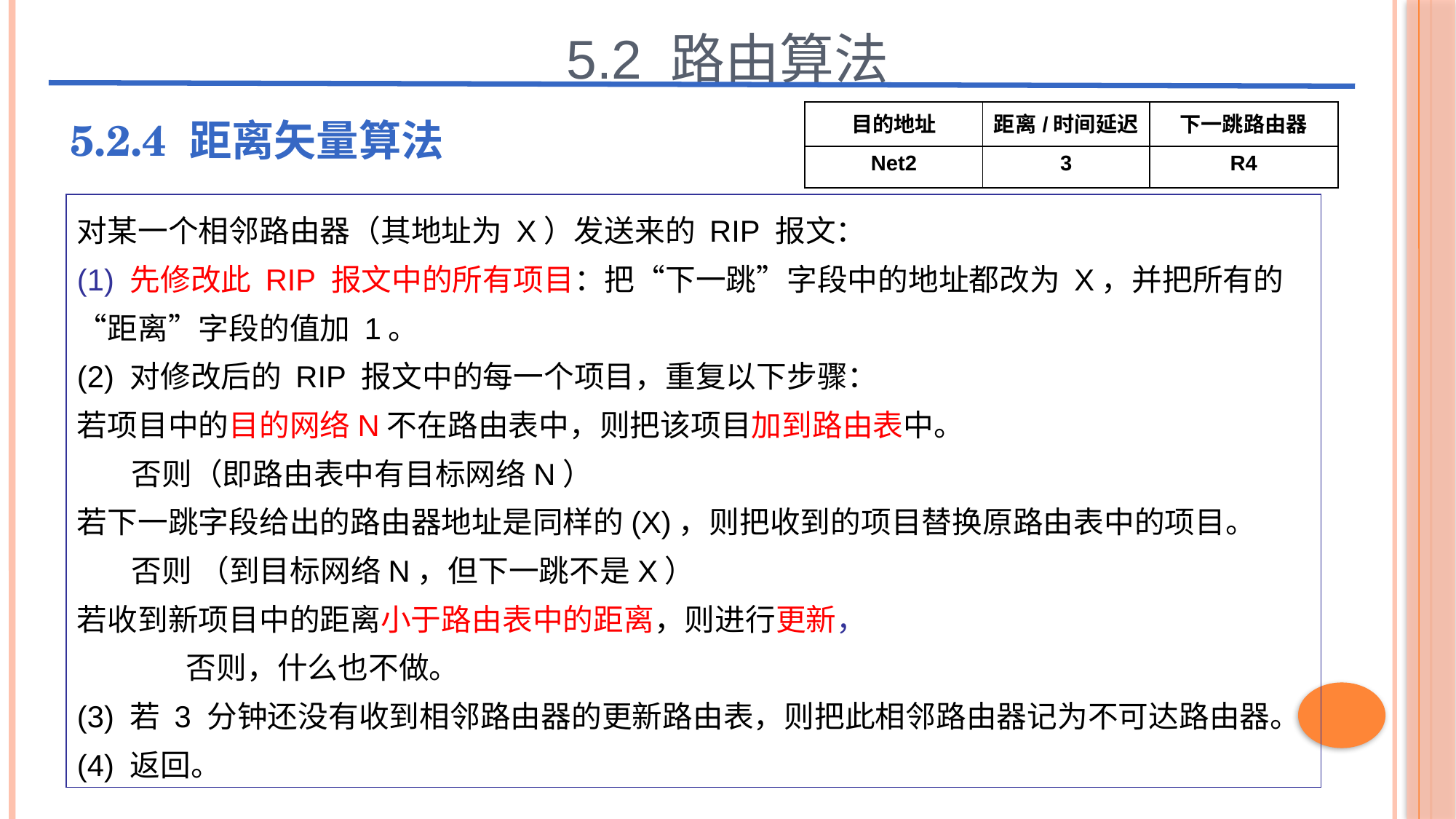

5.2 路由算法
5.2.4 距离矢量算法
| 目的地址 | 距离/时间延迟 | 下一跳路由器 |
| --- | --- | --- |
| Net2 | 3 | R4 |
对某一个相邻路由器（其地址为 X）发送来的 RIP 报文：
(1) 先修改此 RIP 报文中的所有项目：把“下一跳”字段中的地址都改为 X，并把所有的“距离”字段的值加 1。
(2) 对修改后的 RIP 报文中的每一个项目，重复以下步骤：
若项目中的目的网络N不在路由表中，则把该项目加到路由表中。
       否则（即路由表中有目标网络N）
若下一跳字段给出的路由器地址是同样的(X)，则把收到的项目替换原路由表中的项目。
       否则 （到目标网络N，但下一跳不是X）
若收到新项目中的距离小于路由表中的距离，则进行更新，
	否则，什么也不做。
(3) 若 3 分钟还没有收到相邻路由器的更新路由表，则把此相邻路由器记为不可达路由器。
(4) 返回。